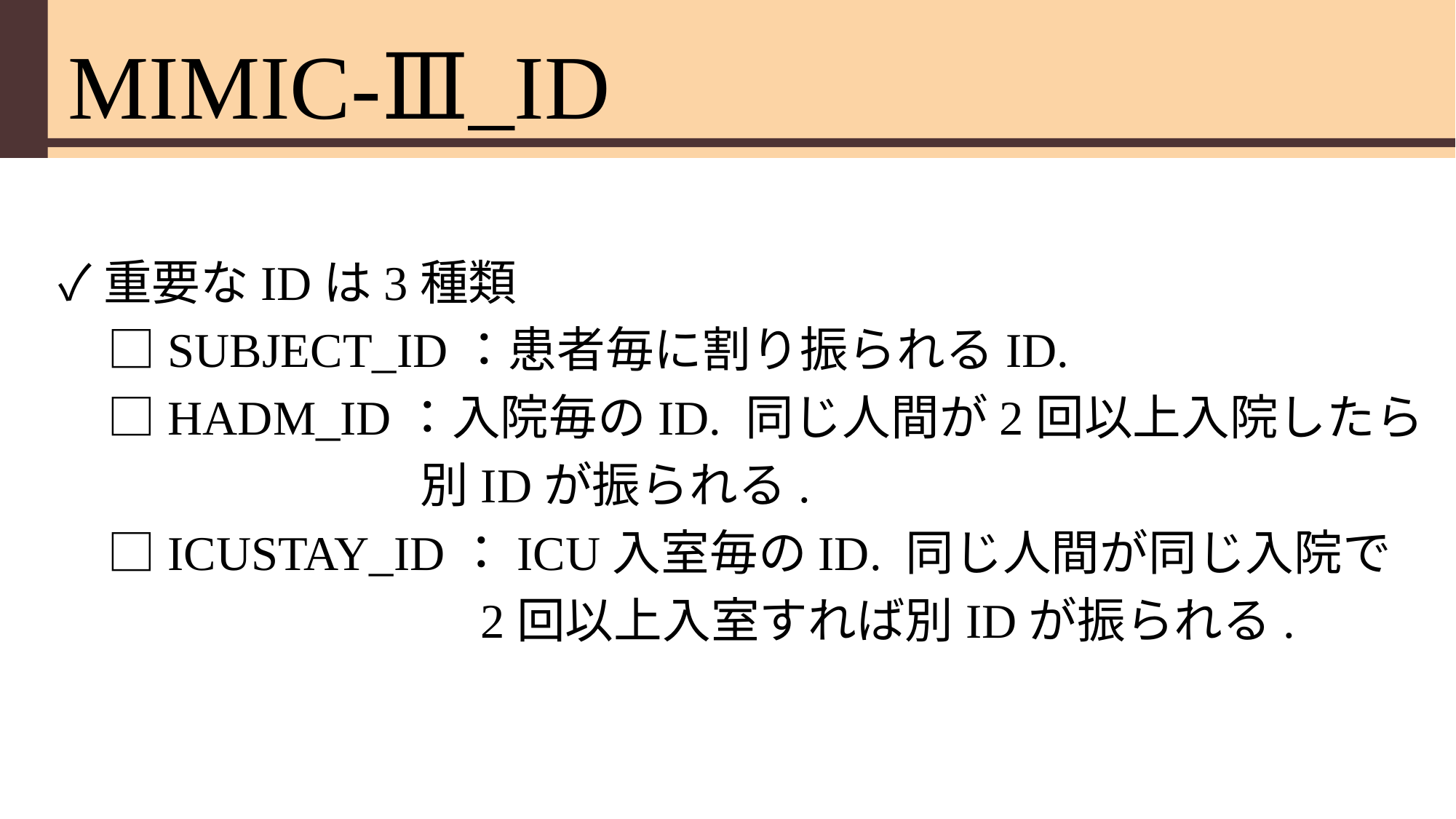

# MIMIC-Ⅲ_ID
✓重要なIDは3種類
　□SUBJECT_ID：患者毎に割り振られるID.
　□HADM_ID：入院毎のID. 同じ人間が2回以上入院したら
　　　　　　　  別IDが振られる.
　□ICUSTAY_ID：ICU入室毎のID. 同じ人間が同じ入院で
　　　　　　　　  2回以上入室すれば別IDが振られる.